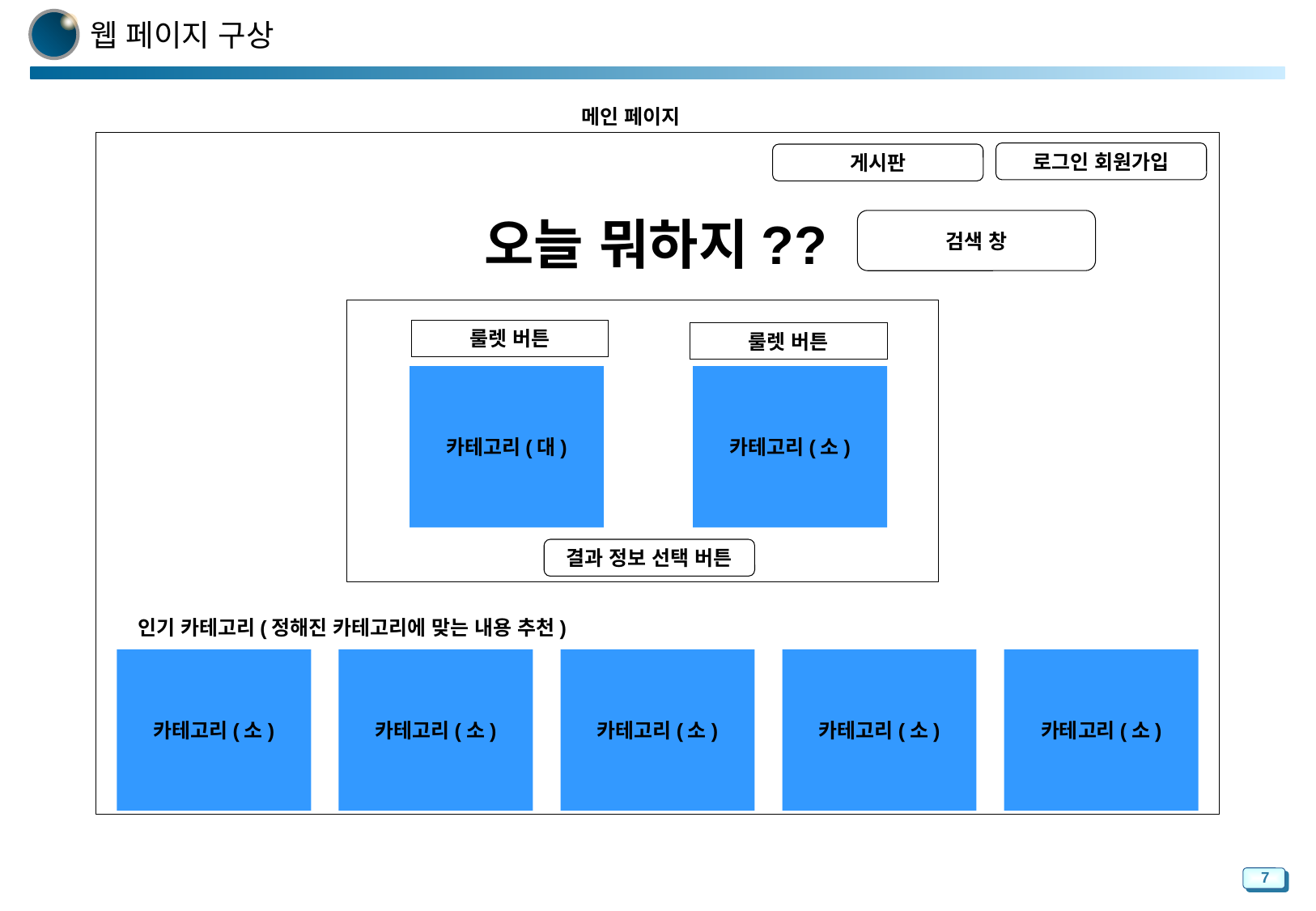

웹 페이지 구상
메인 페이지

로그인 회원가입
게시판
오늘 뭐하지??
검색 창

룰렛 버튼
룰렛 버튼
카테고리(소)
카테고리(대)
결과 정보 선택 버튼
인기 카테고리(정해진 카테고리에 맞는 내용 추천)
카테고리(소)
카테고리(소)
카테고리(소)
카테고리(소)
카테고리(소)